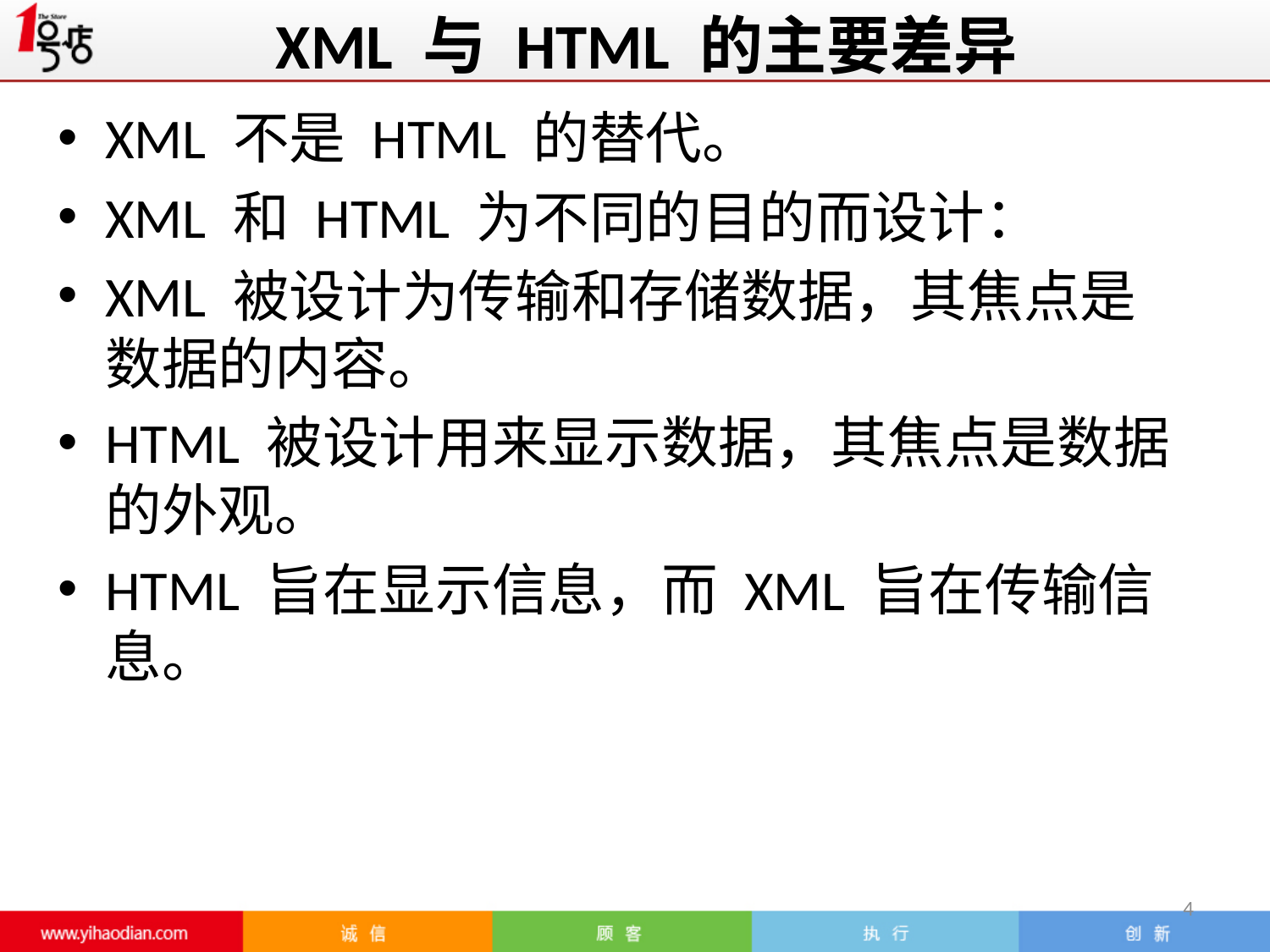

# XML 与 HTML 的主要差异
XML 不是 HTML 的替代。
XML 和 HTML 为不同的目的而设计：
XML 被设计为传输和存储数据，其焦点是数据的内容。
HTML 被设计用来显示数据，其焦点是数据的外观。
HTML 旨在显示信息，而 XML 旨在传输信息。

4